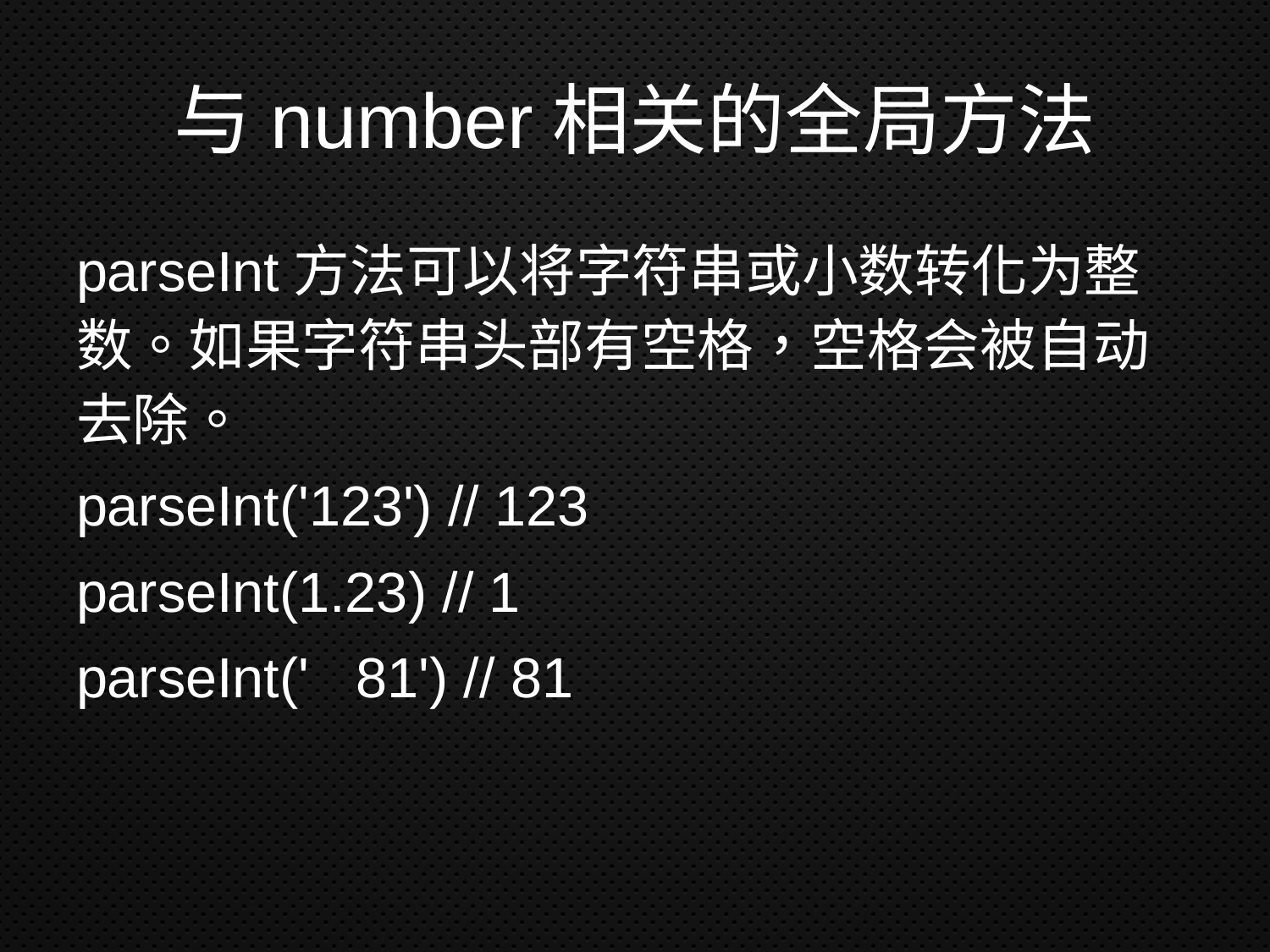

# 与number相关的全局方法
parseInt方法可以将字符串或小数转化为整数。如果字符串头部有空格，空格会被自动去除。
parseInt('123') // 123
parseInt(1.23) // 1
parseInt('   81') // 81